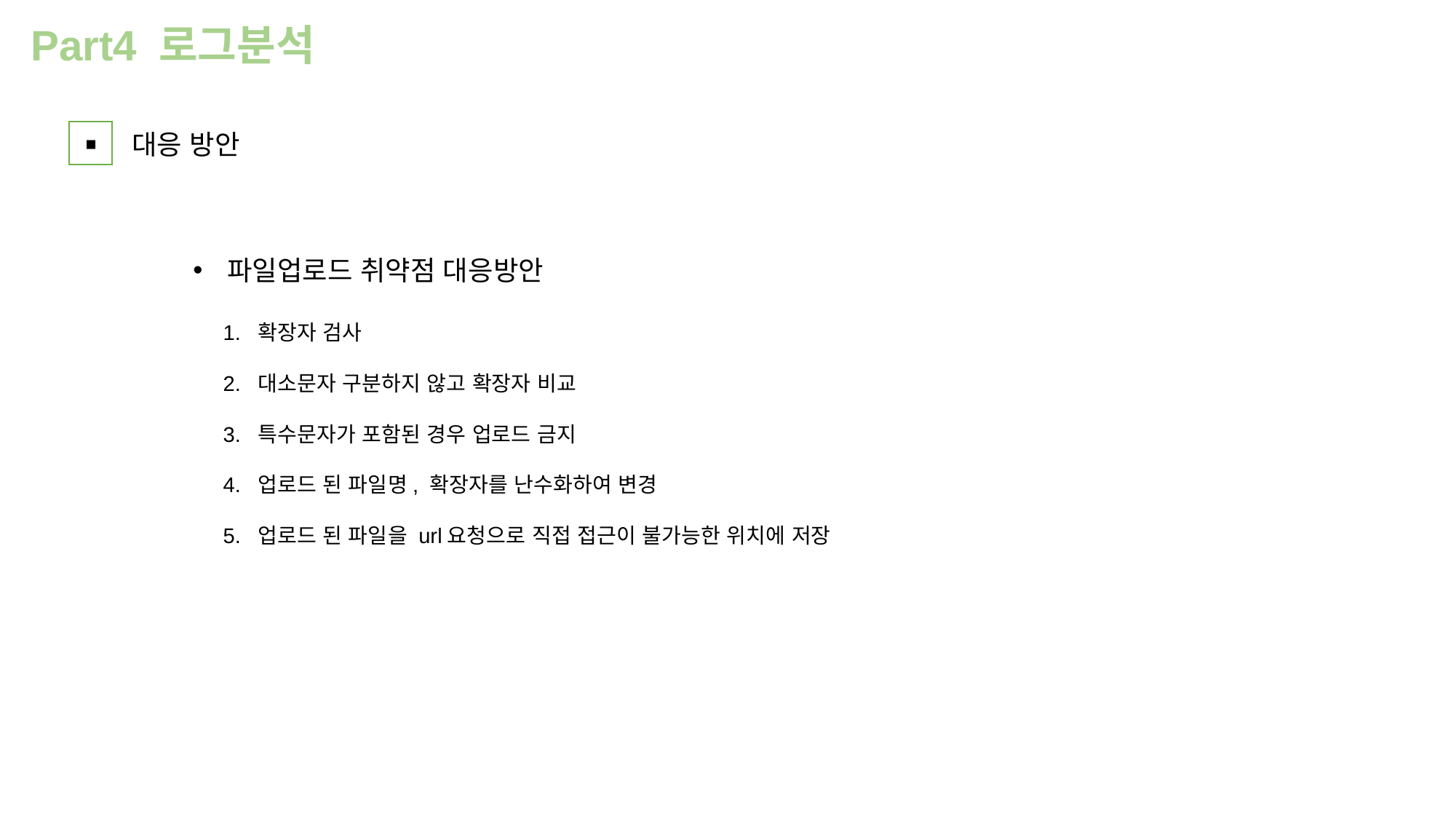

Part4 로그분석
■
대응 방안
파일업로드 취약점 대응방안

     1.  확장자 검사

     2.  대소문자 구분하지 않고 확장자 비교

     3.  특수문자가 포함된 경우 업로드 금지

     4.  업로드 된 파일명, 확장자를 난수화하여 변경

     5.  업로드 된 파일을 url요청으로 직접 접근이 불가능한 위치에 저장